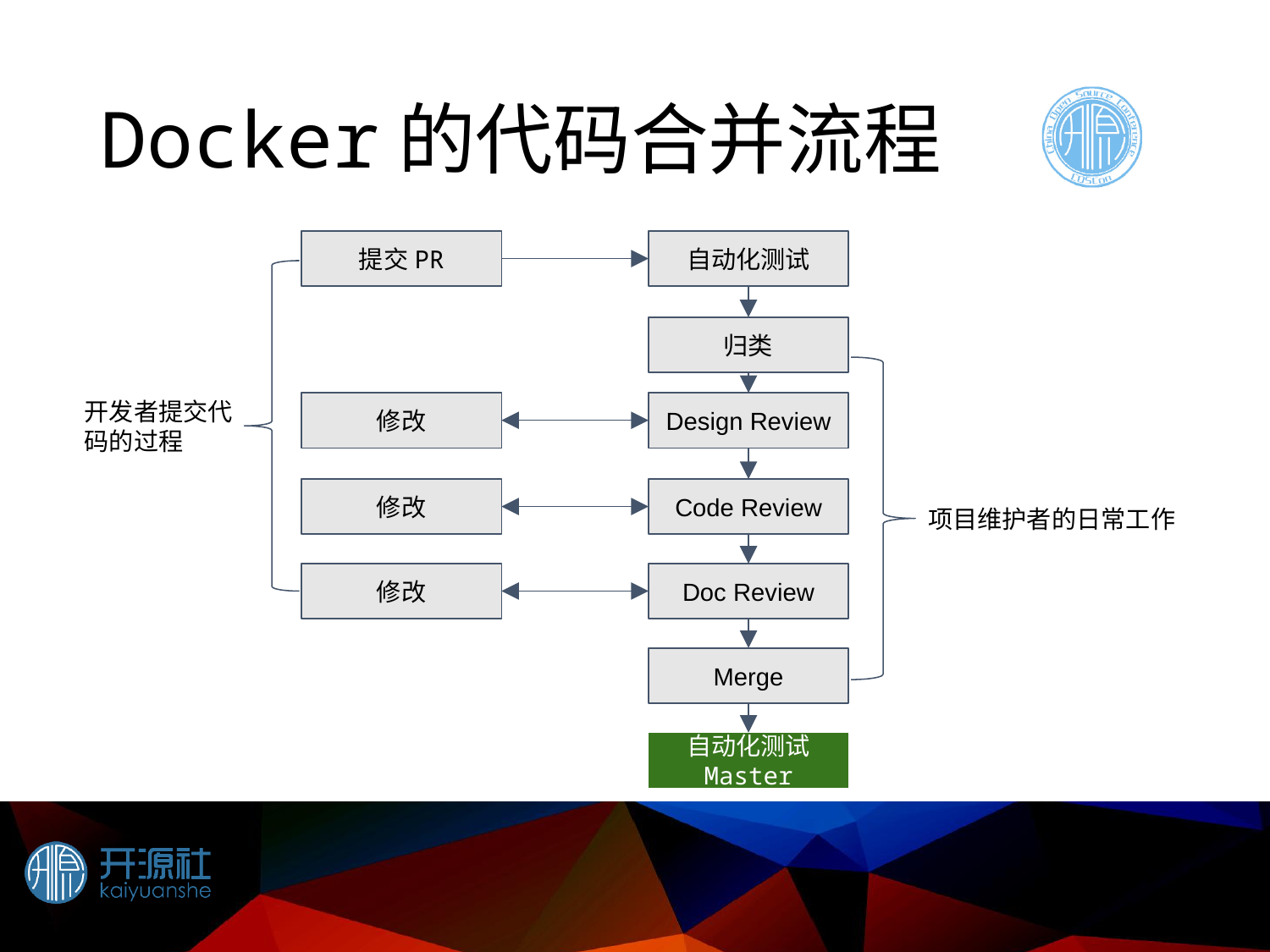

# Docker的代码合并流程
提交PR
自动化测试

归类

开发者提交代码的过程
修改
Design Review
修改
Code Review
项目维护者的日常工作
修改
Doc Review
Merge
自动化测试 Master